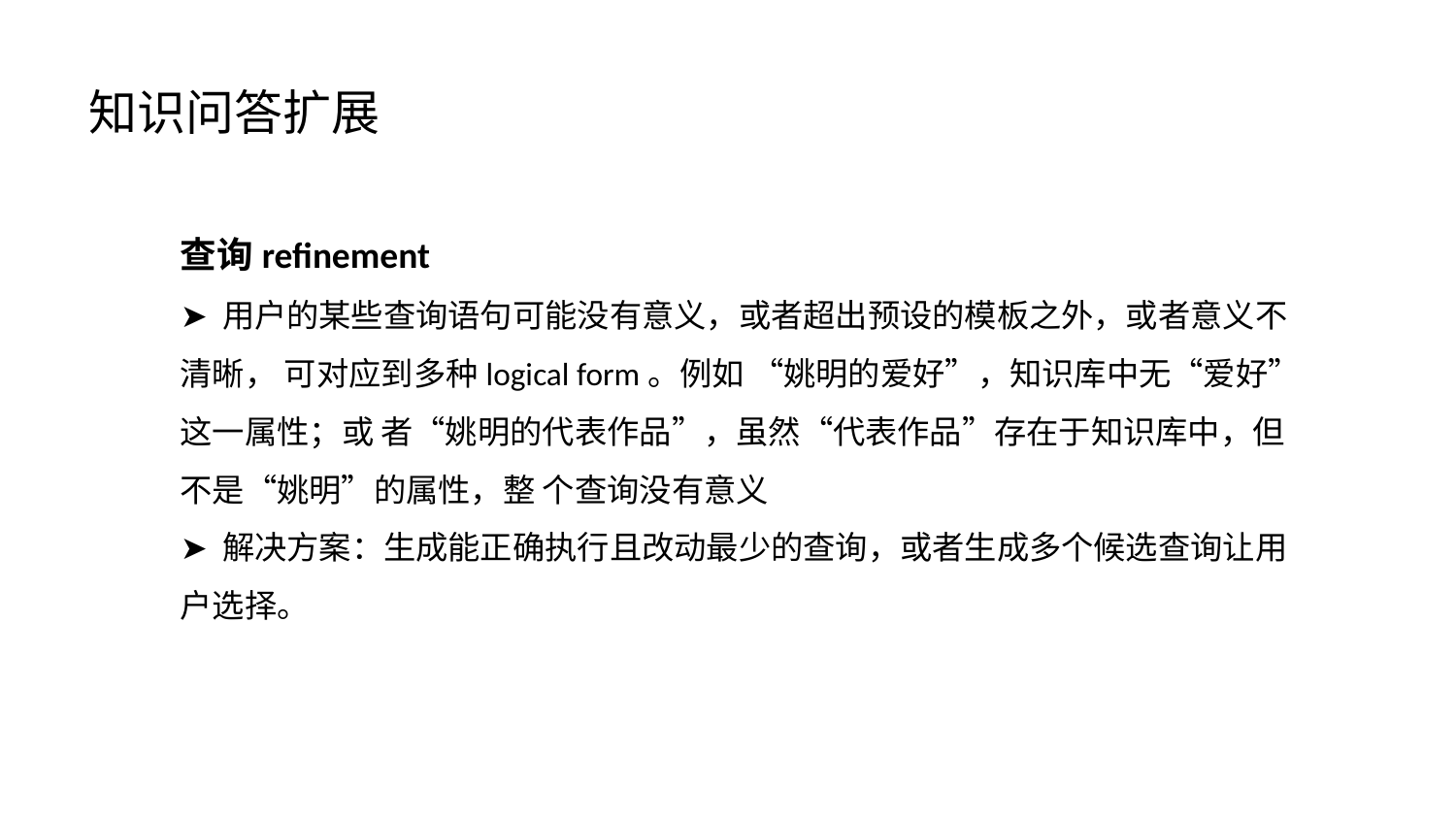

# 知识问答扩展
查询refinement
➤ ⽤户的某些查询语句可能没有意义，或者超出预设的模板之外，或者意义不清晰， 可对应到多种logical form。例如 “姚明的爱好”，知识库中⽆“爱好”这⼀属性；或 者“姚明的代表作品”，虽然“代表作品”存在于知识库中，但不是“姚明”的属性，整 个查询没有意义
➤ 解决⽅案：⽣成能正确执⾏且改动最少的查询，或者⽣成多个候选查询让⽤户选择。